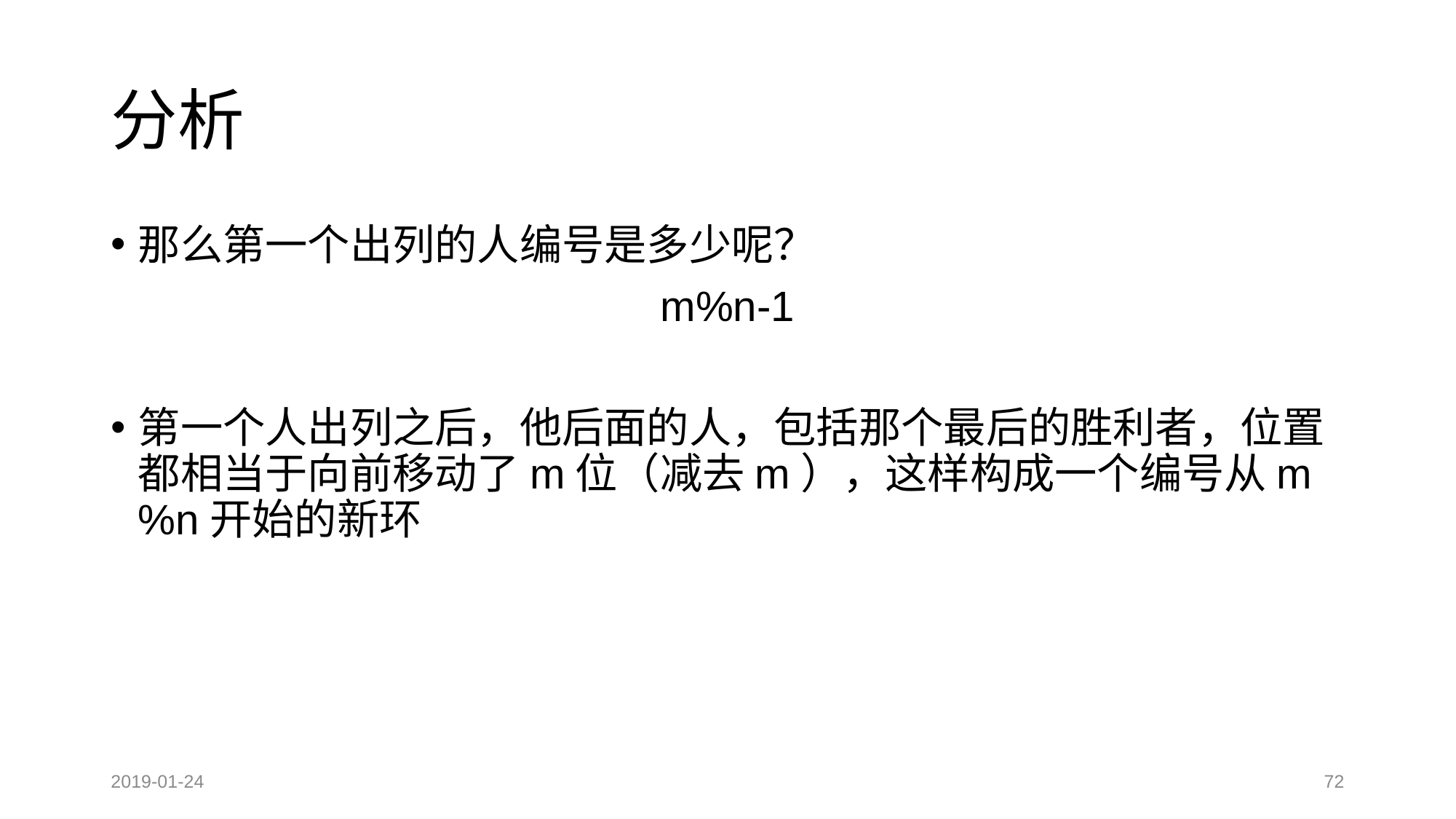

# 分析
那么第一个出列的人编号是多少呢？
m%n-1

第一个人出列之后，他后面的人，包括那个最后的胜利者，位置都相当于向前移动了m位（减去m），这样构成一个编号从m%n开始的新环
2019-01-24
72